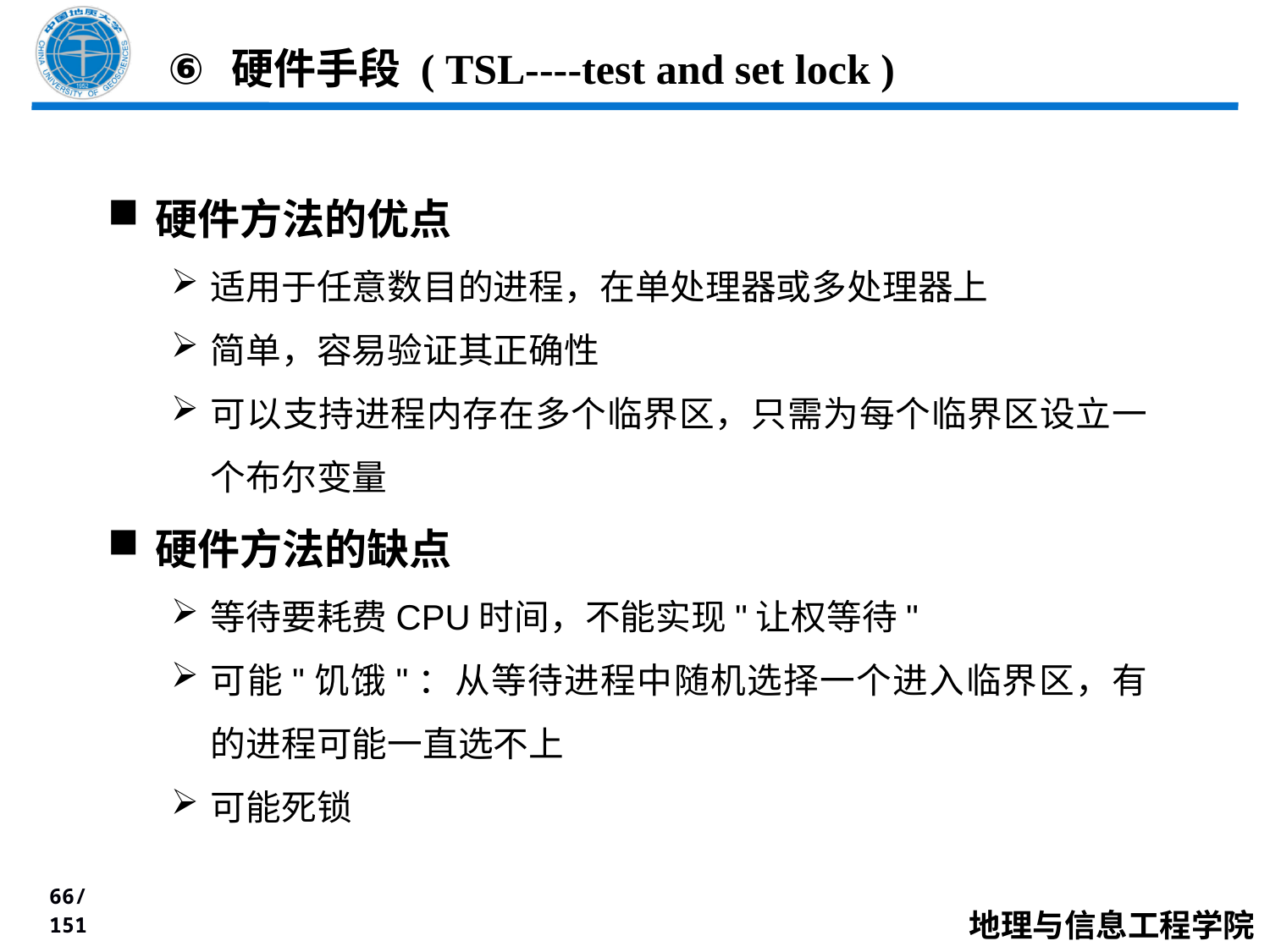

硬件手段 ( TSL----test and set lock )
硬件方法的优点
适用于任意数目的进程，在单处理器或多处理器上
简单，容易验证其正确性
可以支持进程内存在多个临界区，只需为每个临界区设立一个布尔变量
硬件方法的缺点
等待要耗费CPU时间，不能实现"让权等待"
可能"饥饿"：从等待进程中随机选择一个进入临界区，有的进程可能一直选不上
可能死锁